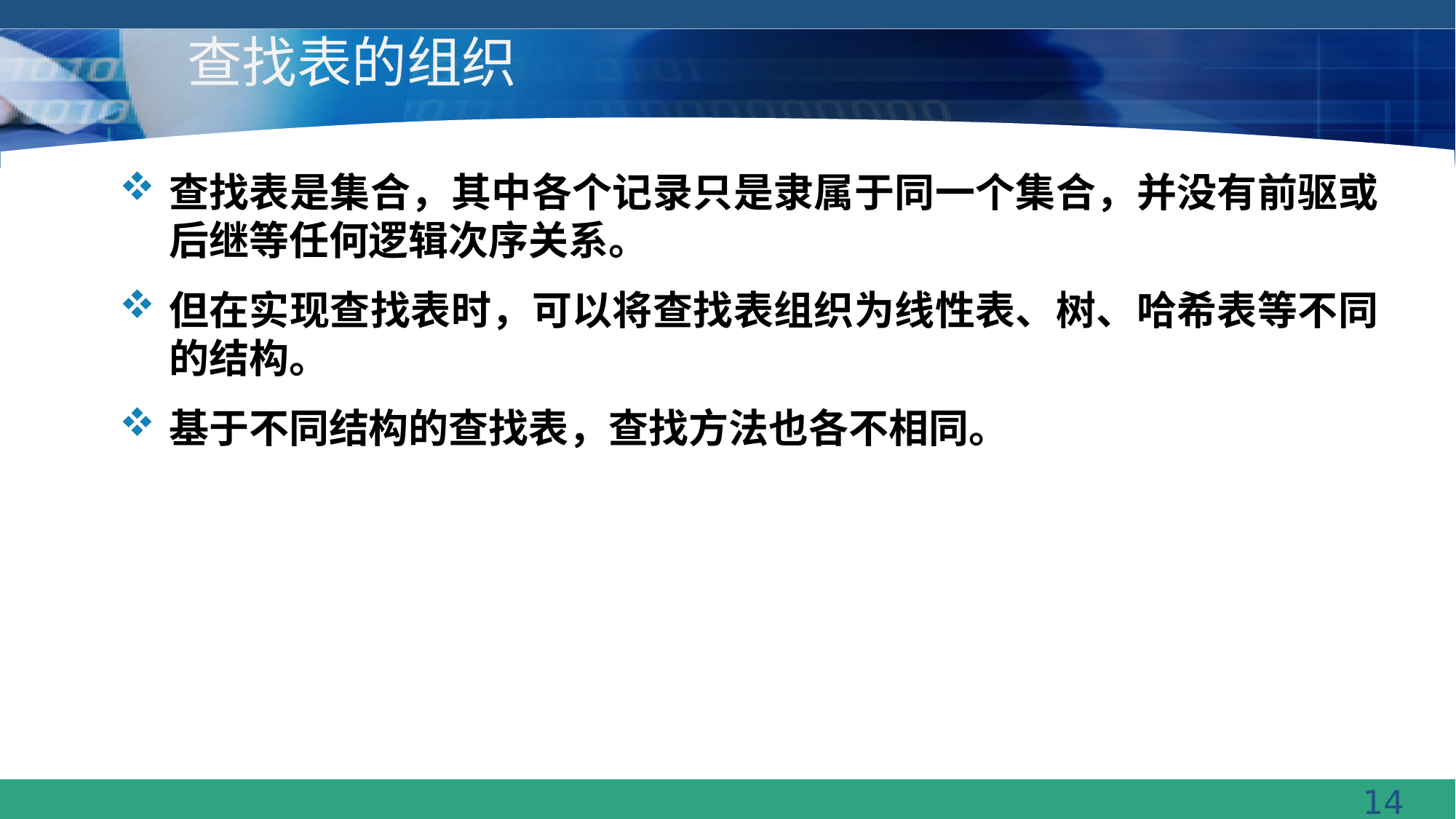

# 查找表的组织
查找表是集合，其中各个记录只是隶属于同一个集合，并没有前驱或后继等任何逻辑次序关系。
但在实现查找表时，可以将查找表组织为线性表、树、哈希表等不同的结构。
基于不同结构的查找表，查找方法也各不相同。